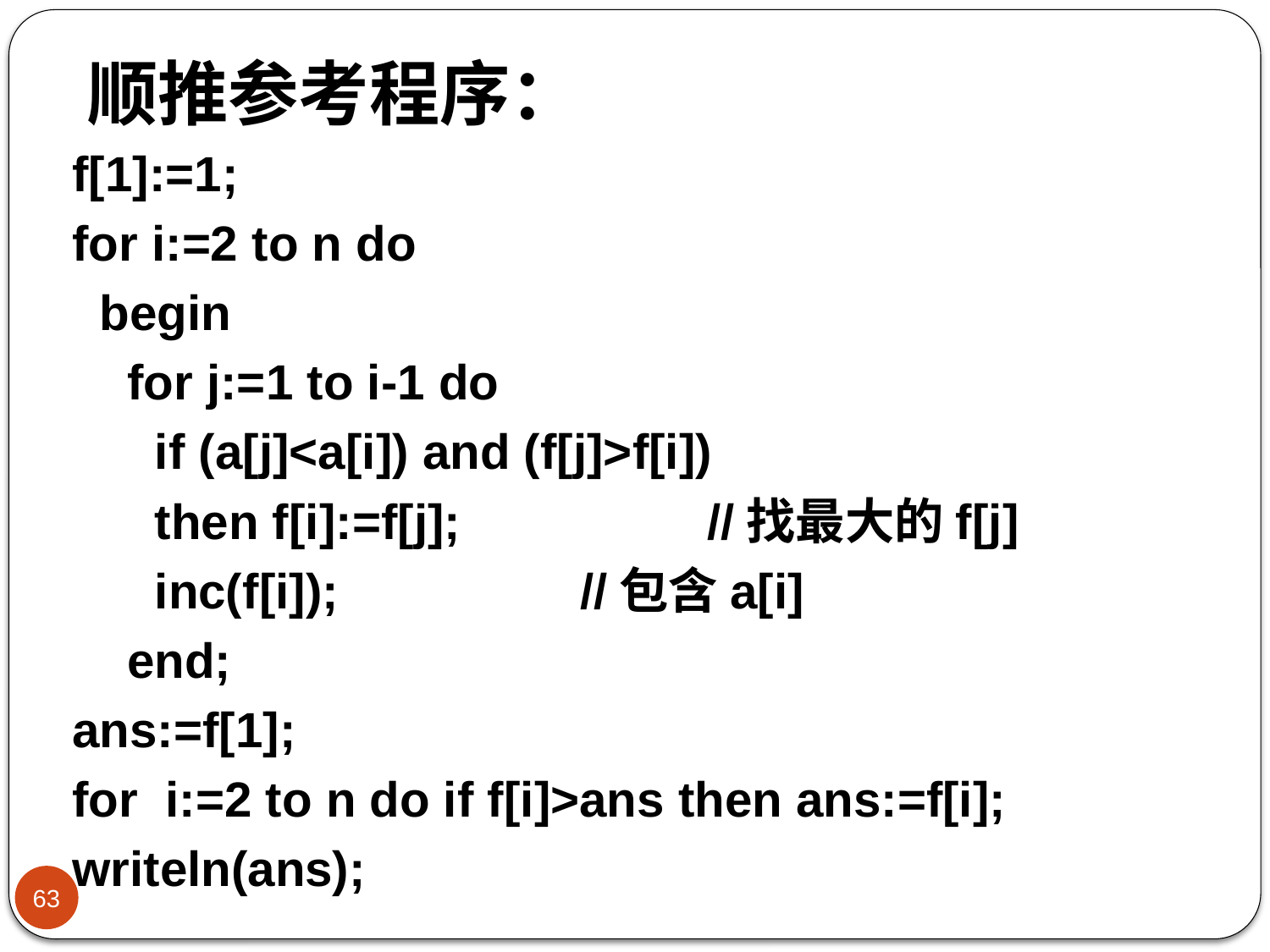

# 顺推参考程序：
f[1]:=1;
for i:=2 to n do
  begin
    for j:=1 to i-1 do
      if (a[j]<a[i]) and (f[j]>f[i])
      then f[i]:=f[j]; 		//找最大的f[j]
      inc(f[i]);    		//包含a[i]
    end;
ans:=f[1];
for  i:=2 to n do if f[i]>ans then ans:=f[i];
writeln(ans);

63